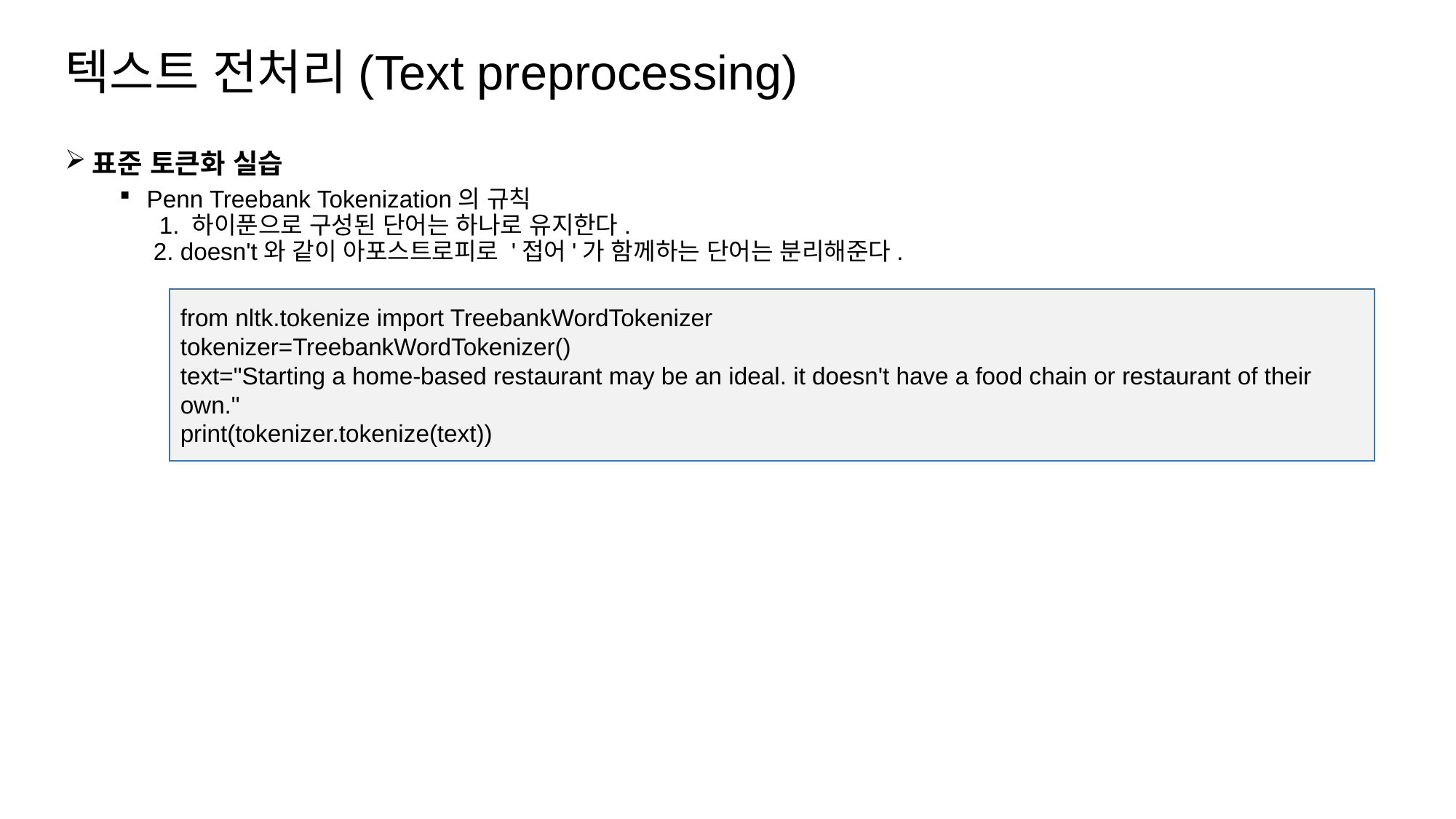

# 텍스트 전처리(Text preprocessing)
표준 토큰화 실습
Penn Treebank Tokenization의 규칙
 1. 하이푼으로 구성된 단어는 하나로 유지한다.
 2. doesn't와 같이 아포스트로피로 '접어'가 함께하는 단어는 분리해준다.
from nltk.tokenize import TreebankWordTokenizer
tokenizer=TreebankWordTokenizer()
text="Starting a home-based restaurant may be an ideal. it doesn't have a food chain or restaurant of their own."
print(tokenizer.tokenize(text))